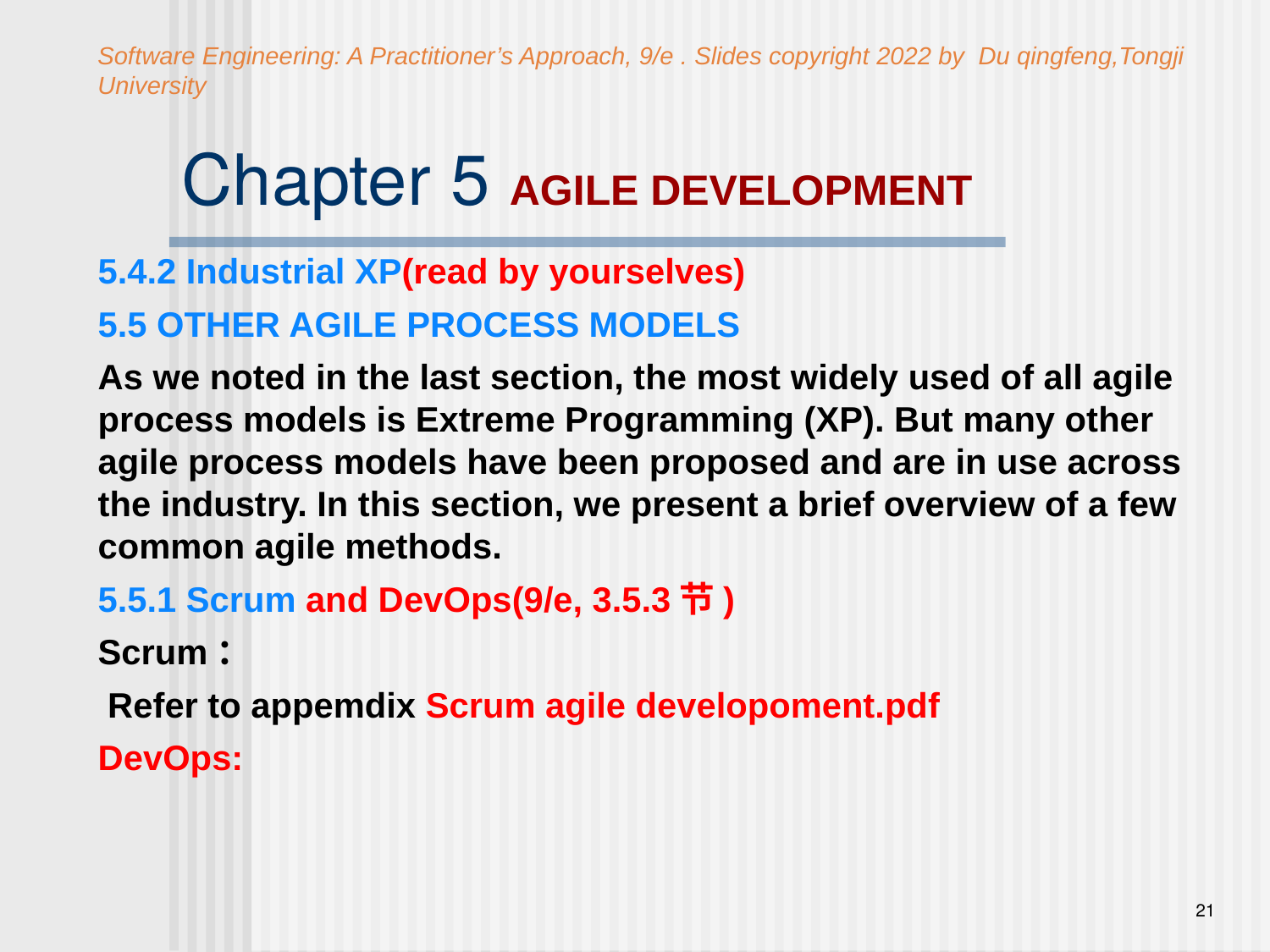

Software Engineering: A Practitioner’s Approach, 9/e . Slides copyright 2022 by  Du qingfeng,Tongji University
# Chapter 5 AGILE DEVELOPMENT
5.4.2 Industrial XP(read by yourselves)
5.5 OTHER AGILE PROCESS MODELS
As we noted in the last section, the most widely used of all agile process models is Extreme Programming (XP). But many other agile process models have been proposed and are in use across the industry. In this section, we present a brief overview of a few common agile methods.
5.5.1 Scrum and DevOps(9/e, 3.5.3节)
Scrum：
 Refer to appemdix Scrum agile developoment.pdf
DevOps:

21